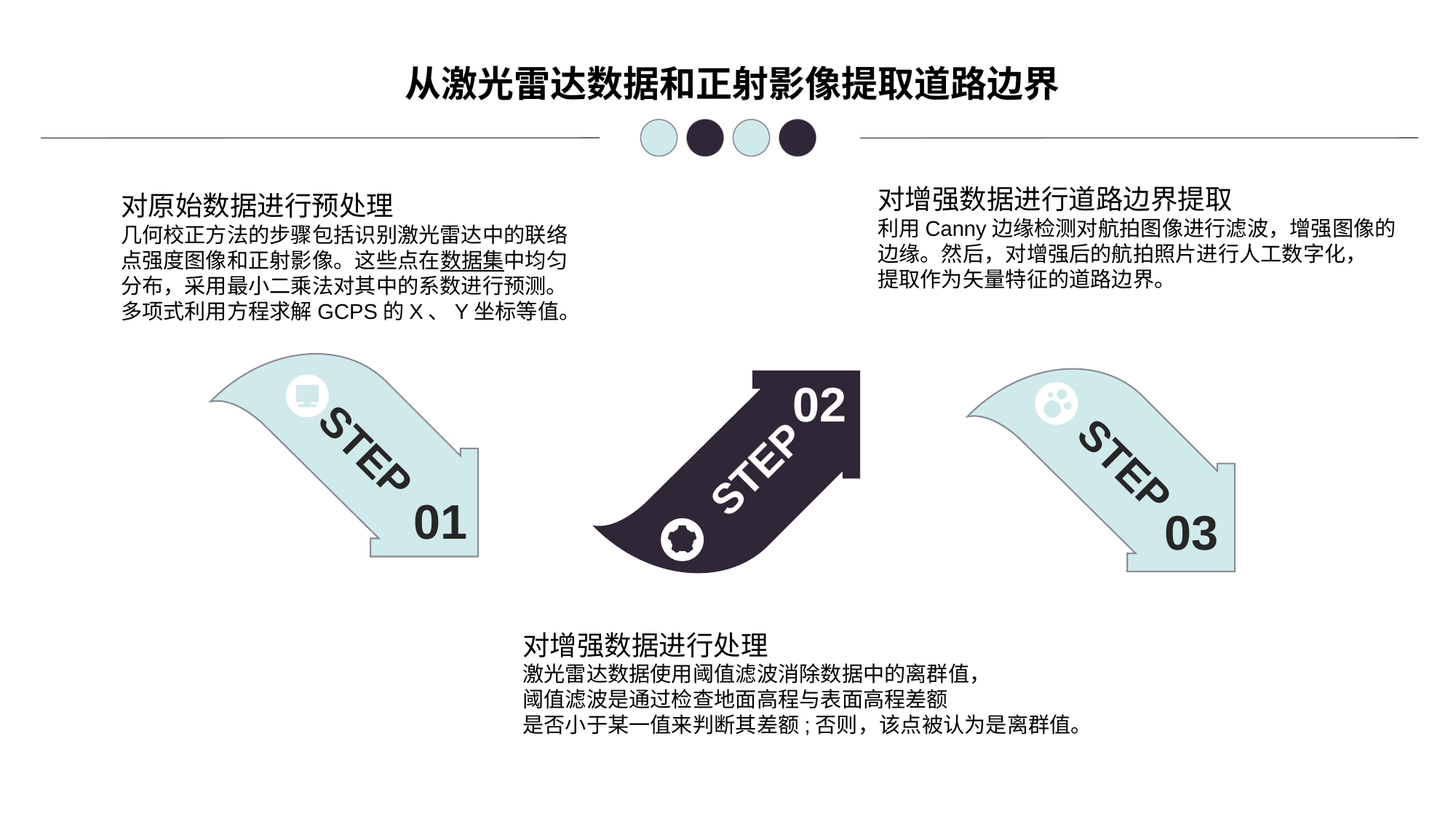

从激光雷达数据和正射影像提取道路边界

对增强数据进行道路边界提取
利用Canny边缘检测对航拍图像进行滤波，增强图像的
边缘。然后，对增强后的航拍照片进行人工数字化，
提取作为矢量特征的道路边界。

对原始数据进行预处理
几何校正方法的步骤包括识别激光雷达中的联络
点强度图像和正射影像。这些点在数据集中均匀
分布，采用最小二乘法对其中的系数进行预测。
多项式利用方程求解GCPS的X、Y坐标等值。

02

STEP
STEP
STEP
01
03

对增强数据进行处理
激光雷达数据使用阈值滤波消除数据中的离群值，
阈值滤波是通过检查地面高程与表面高程差额
是否小于某一值来判断其差额;否则，该点被认为是离群值。